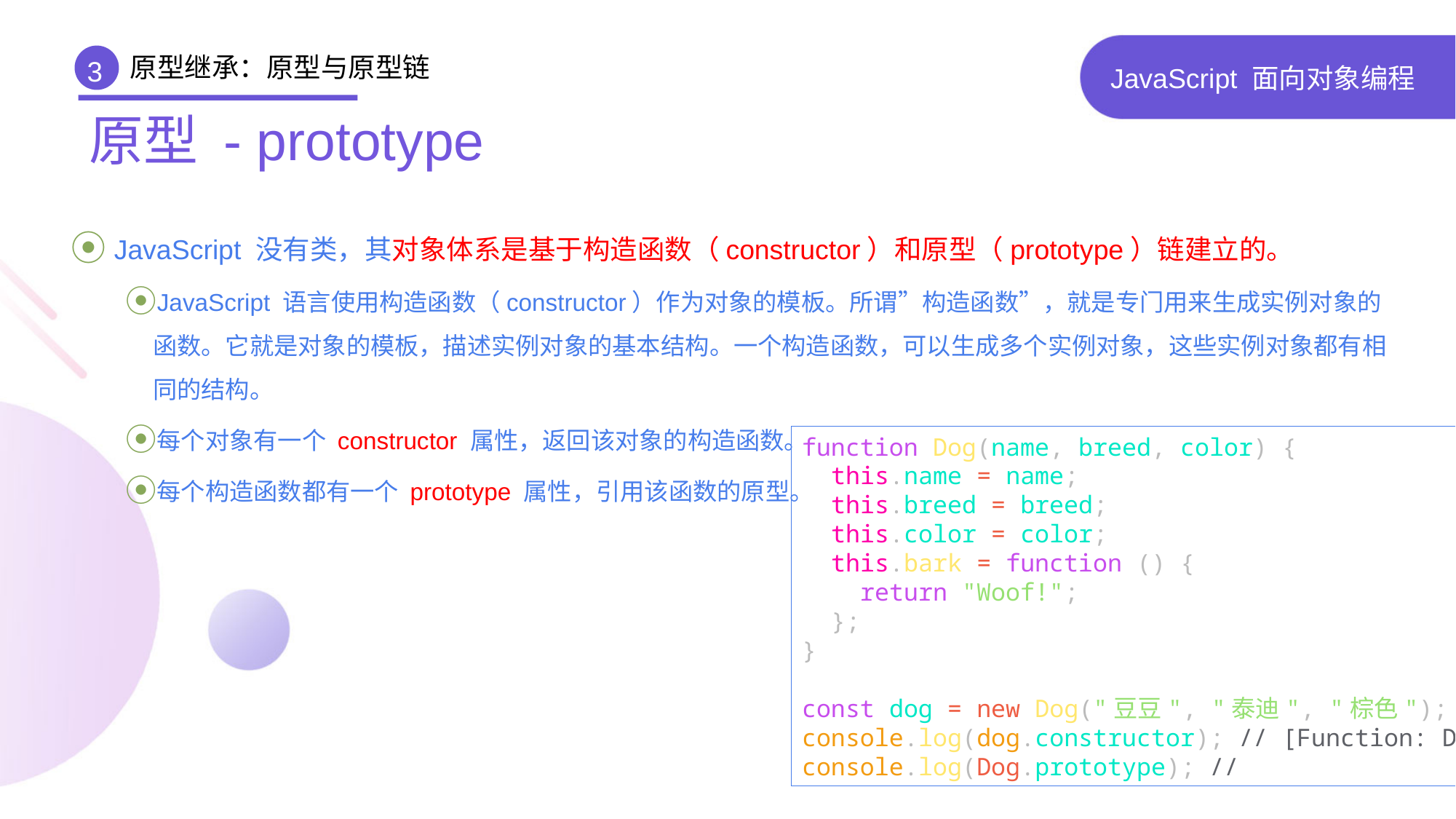

原型继承：原型与原型链
3
# JavaScript 面向对象编程
原型 - prototype
 JavaScript 没有类，其对象体系是基于构造函数（constructor）和原型（prototype）链建立的。
JavaScript 语言使用构造函数（constructor）作为对象的模板。所谓”构造函数”，就是专门用来生成实例对象的函数。它就是对象的模板，描述实例对象的基本结构。一个构造函数，可以生成多个实例对象，这些实例对象都有相同的结构。
每个对象有一个 constructor 属性，返回该对象的构造函数。
每个构造函数都有一个 prototype 属性，引用该函数的原型。
function Dog(name, breed, color) {
  this.name = name;
  this.breed = breed;
  this.color = color;
  this.bark = function () {
    return "Woof!";
  };
}
const dog = new Dog("豆豆", "泰迪", "棕色");
console.log(dog.constructor); // [Function: Dog]
console.log(Dog.prototype); //